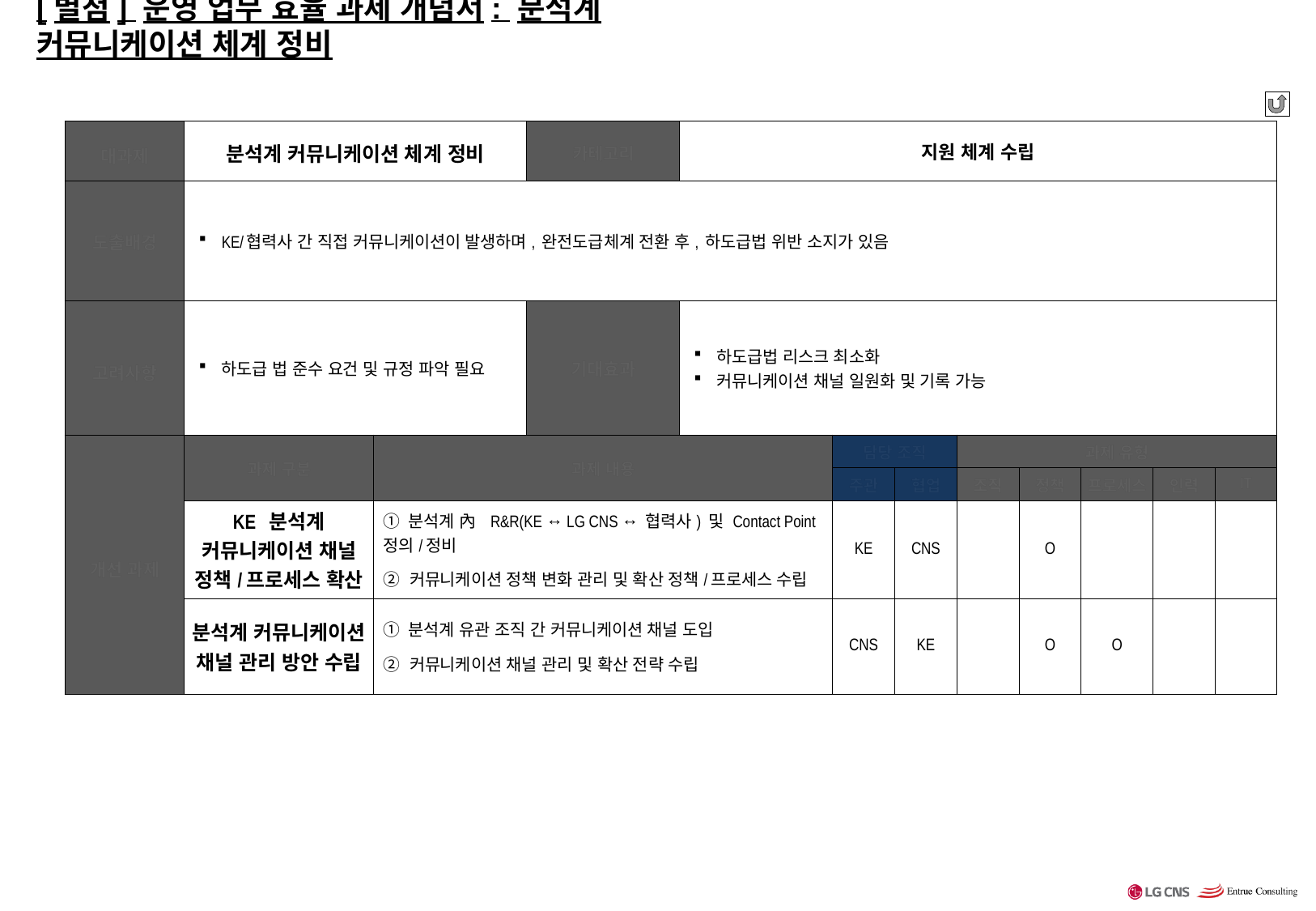

# [별첨] 운영 업무 효율 과제 개념서: 분석계 커뮤니케이션 체계 정비

| 대과제 | 분석계 커뮤니케이션 체계 정비 |  | 카테고리 | 지원 체계 수립 |  |  |  |  |  |  |  |
| --- | --- | --- | --- | --- | --- | --- | --- | --- | --- | --- | --- |
| 도출배경 | KE/협력사 간 직접 커뮤니케이션이 발생하며, 완전도급체계 전환 후, 하도급법 위반 소지가 있음 |  |  |  |  |  |  |  |  |  |  |
| 고려사항 | 하도급 법 준수 요건 및 규정 파악 필요 |  | 기대효과 | 하도급법 리스크 최소화 커뮤니케이션 채널 일원화 및 기록 가능 |  |  |  |  |  |  |  |
| 개선 과제 | 과제 구분 | 과제 내용 |  |  | 담당 조직 |  | 과제 유형 |  |  |  |  |
| 개선 과제 | 과제 구분 | 과제 내용 |  |  | 주관 | 협업 | 조직 | 정책 | 프로세스 | 인력 | IT |
|  | KE 분석계 커뮤니케이션 채널 정책/프로세스 확산 | ① 분석계 內 R&R(KE ↔ LG CNS ↔ 협력사) 및 Contact Point 정의/정비 ② 커뮤니케이션 정책 변화 관리 및 확산 정책/프로세스 수립 |  |  | KE | CNS |  | O |  |  |  |
|  | 분석계 커뮤니케이션 채널 관리 방안 수립 | ① 분석계 유관 조직 간 커뮤니케이션 채널 도입 ② 커뮤니케이션 채널 관리 및 확산 전략 수립 |  |  | CNS | KE |  | O | O |  |  |